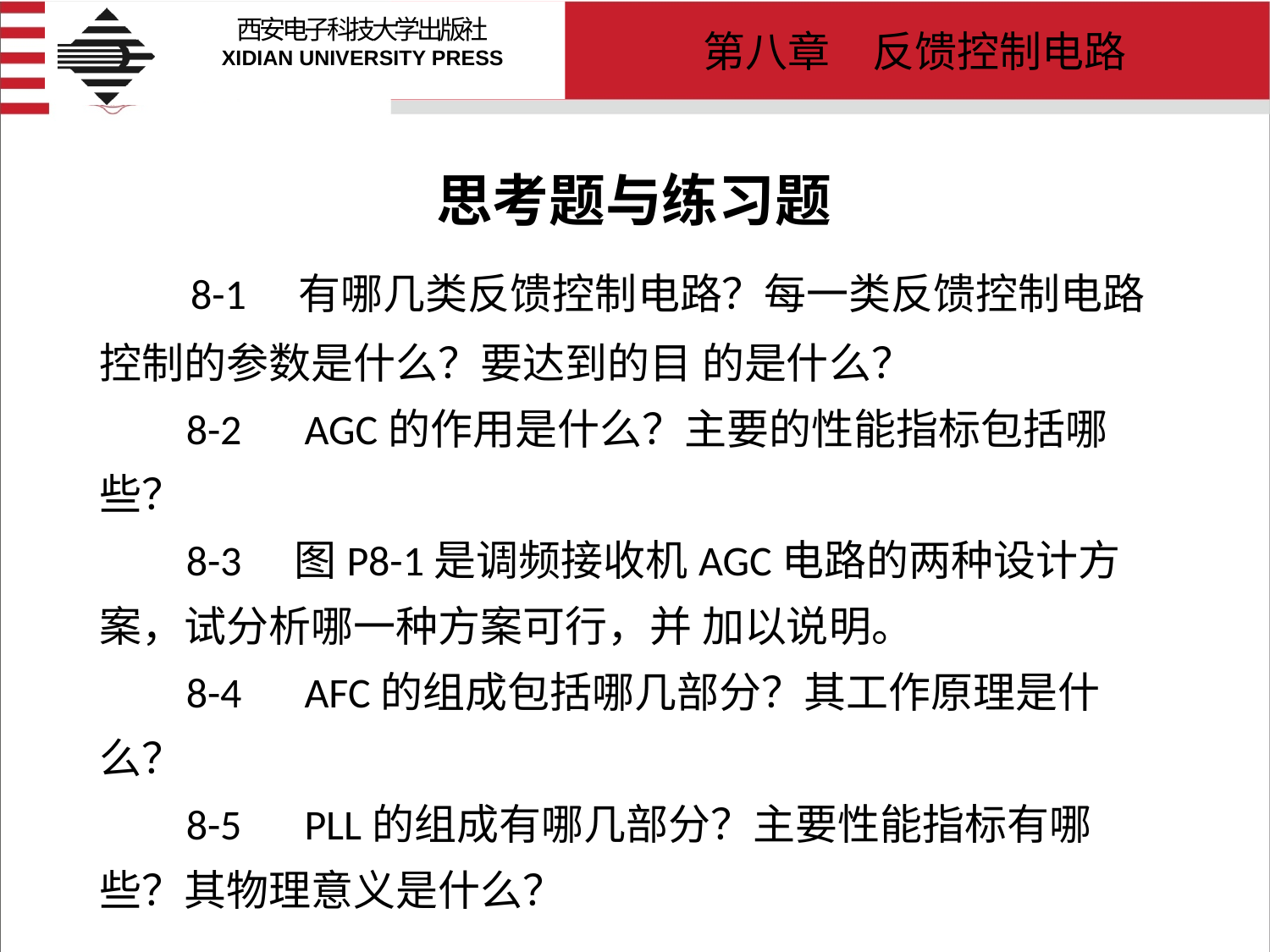

# 思考题与练习题 8-1　有哪几类反馈控制电路？每一类反馈控制电路控制的参数是什么？要达到的目 的是什么？ 8-2　AGC的作用是什么？主要的性能指标包括哪些？ 8-3　图P8-1是调频接收机AGC电路的两种设计方案，试分析哪一种方案可行，并 加以说明。 8-4　AFC的组成包括哪几部分？其工作原理是什么？ 8-5　PLL的组成有哪几部分？主要性能指标有哪些？其物理意义是什么？